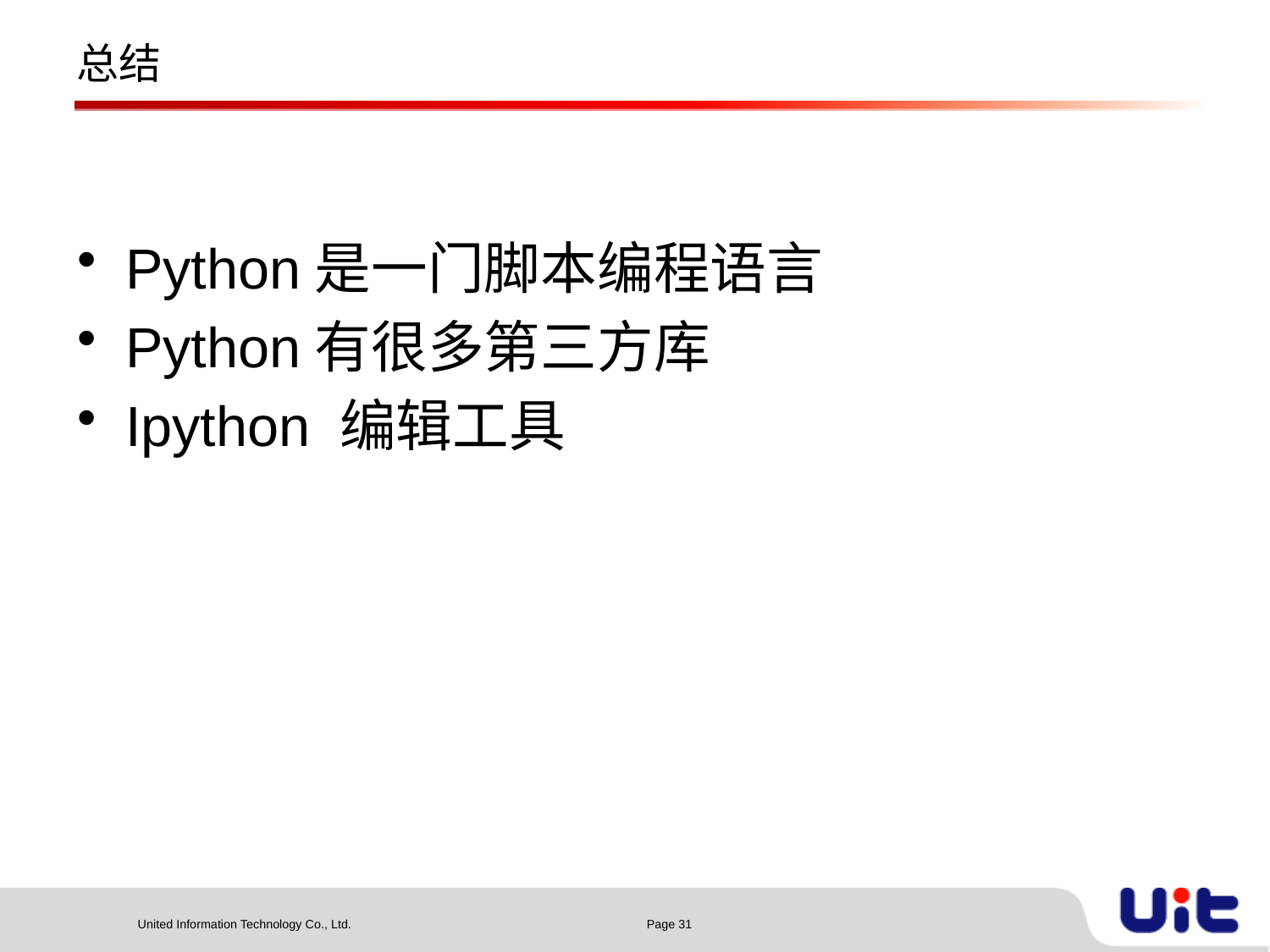

# 总结
Python是一门脚本编程语言
Python有很多第三方库
Ipython 编辑工具
Page 31